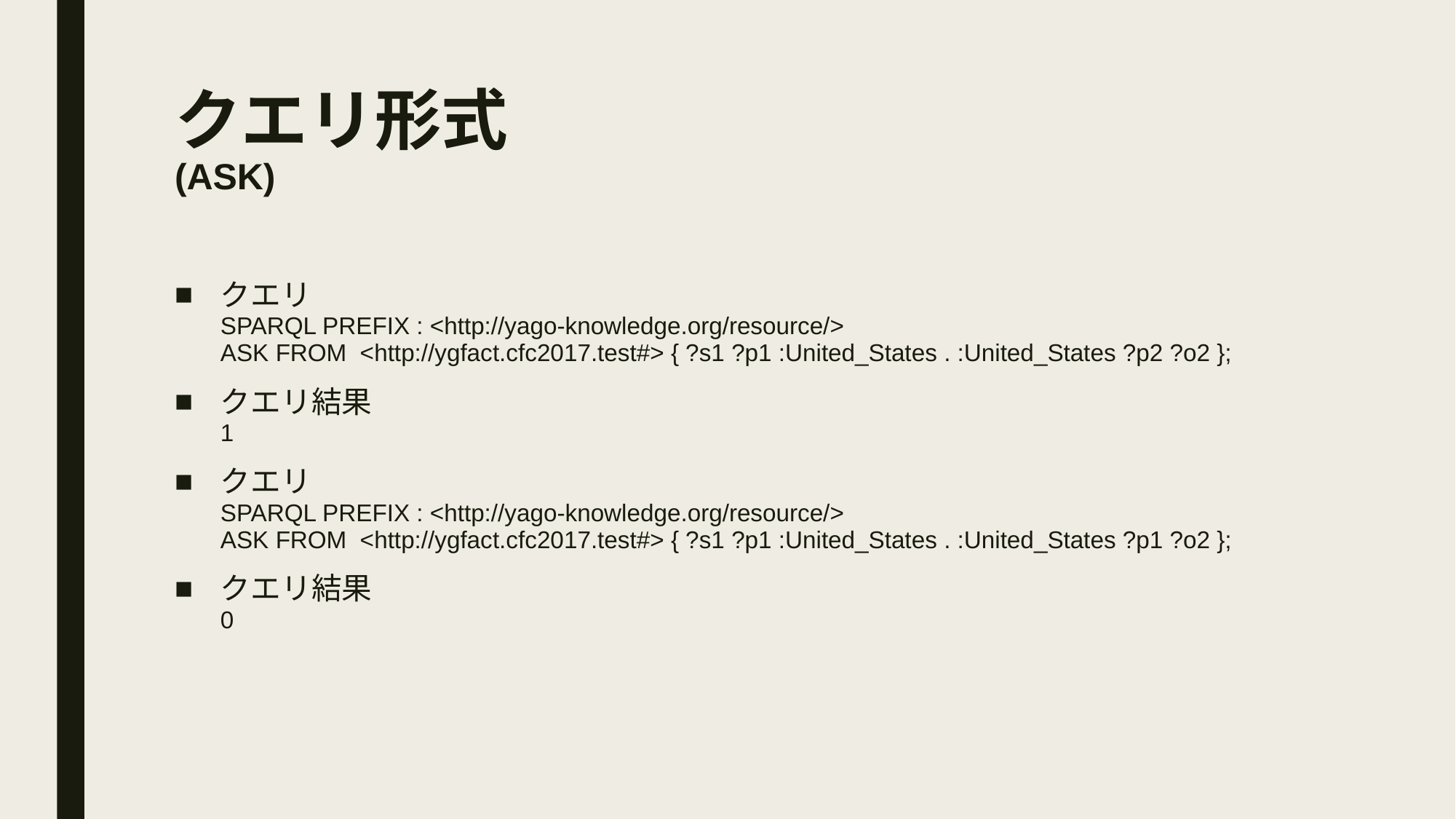

# クエリ形式 (ASK)
クエリ
SPARQL PREFIX : <http://yago-knowledge.org/resource/>
ASK FROM  <http://ygfact.cfc2017.test#> { ?s1 ?p1 :United_States . :United_States ?p2 ?o2 };
クエリ結果
1
クエリ
SPARQL PREFIX : <http://yago-knowledge.org/resource/>
ASK FROM  <http://ygfact.cfc2017.test#> { ?s1 ?p1 :United_States . :United_States ?p1 ?o2 };
クエリ結果
0